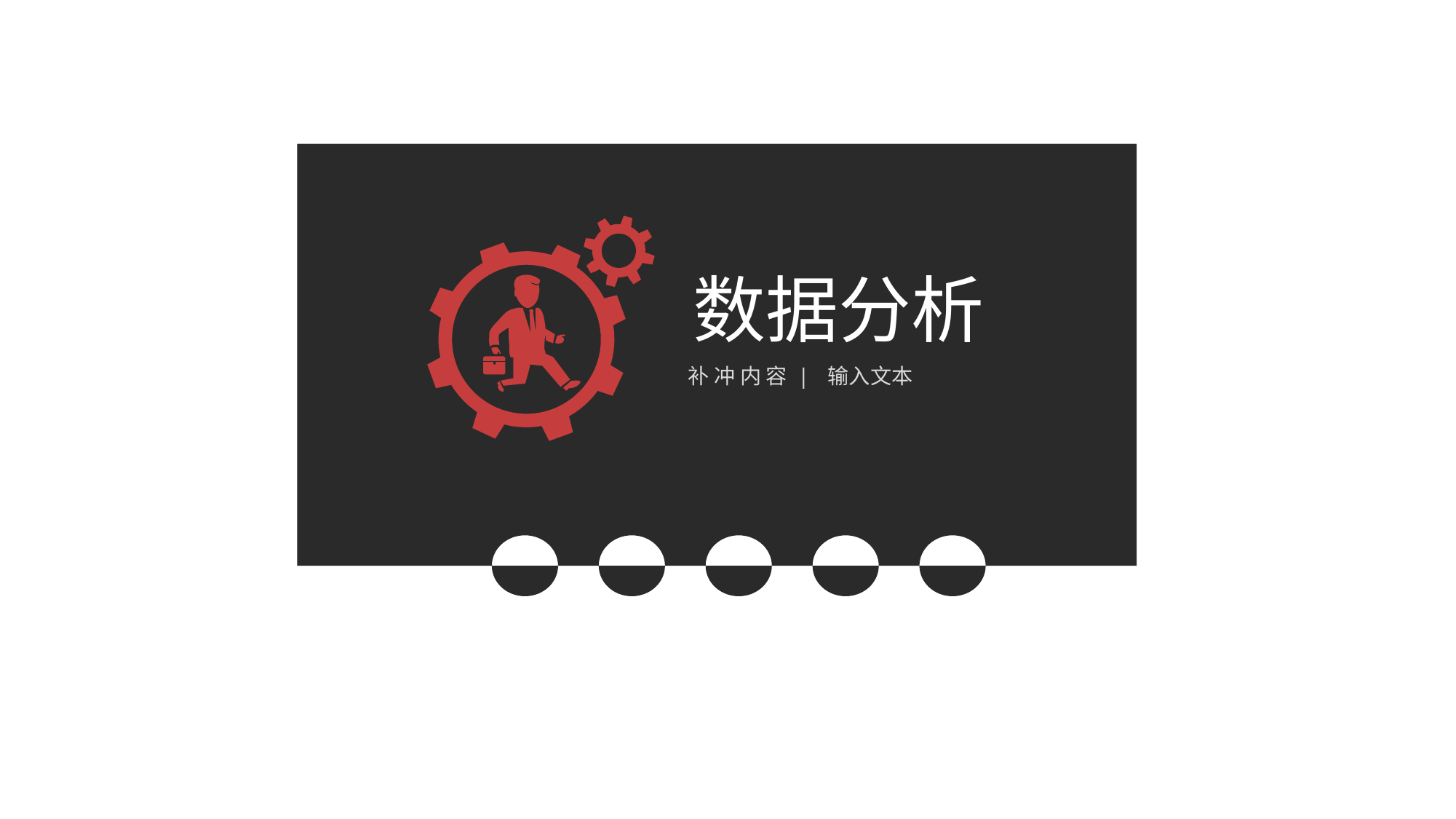

数据分析
补 冲 内 容 | 输入文本